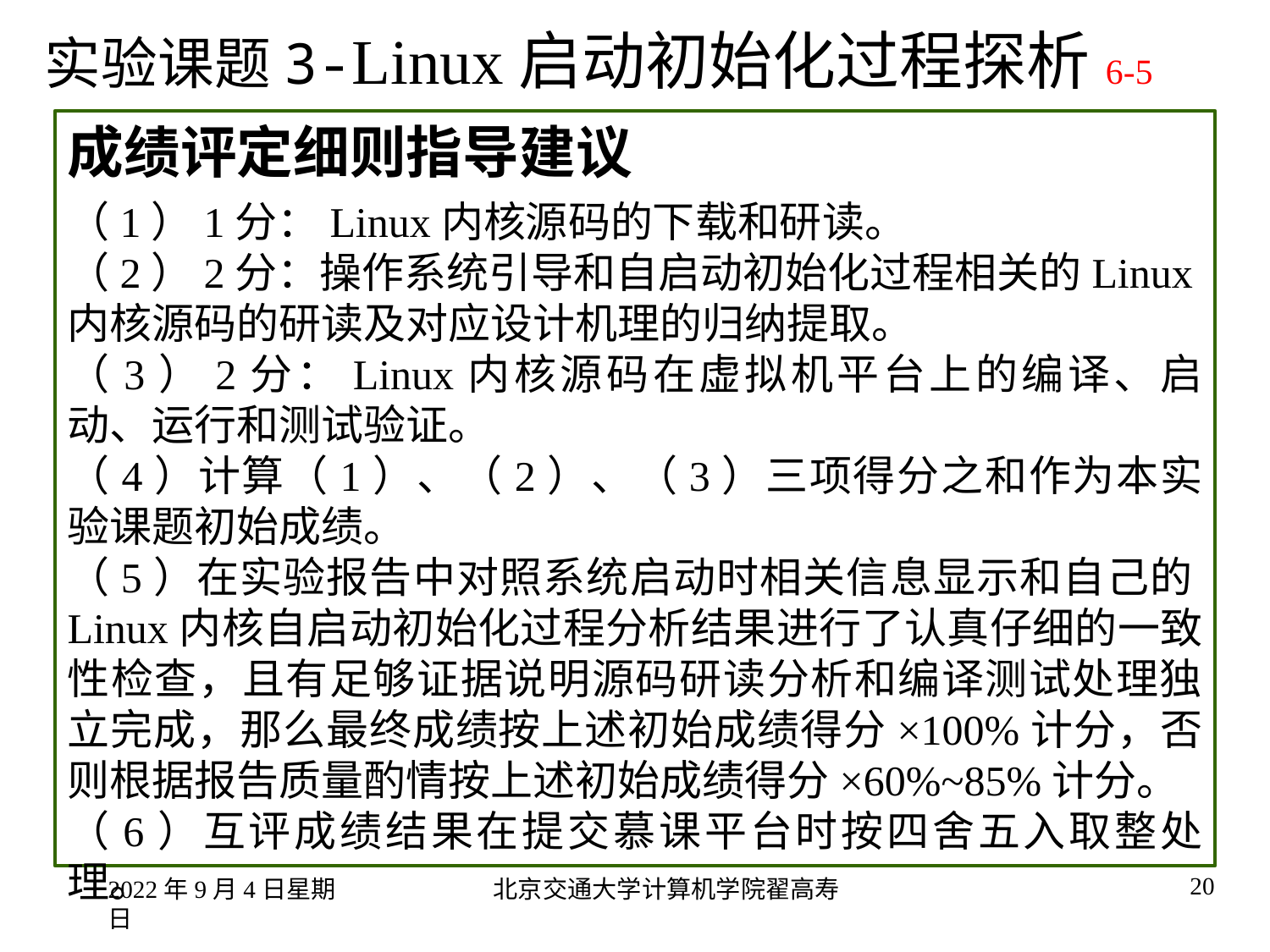

# 实验课题3-Linux启动初始化过程探析6-5
成绩评定细则指导建议
（1）1分：Linux内核源码的下载和研读。
（2）2分：操作系统引导和自启动初始化过程相关的Linux内核源码的研读及对应设计机理的归纳提取。
（3）2分：Linux内核源码在虚拟机平台上的编译、启动、运行和测试验证。
（4）计算（1）、（2）、（3）三项得分之和作为本实验课题初始成绩。
（5）在实验报告中对照系统启动时相关信息显示和自己的Linux内核自启动初始化过程分析结果进行了认真仔细的一致性检查，且有足够证据说明源码研读分析和编译测试处理独立完成，那么最终成绩按上述初始成绩得分×100%计分，否则根据报告质量酌情按上述初始成绩得分×60%~85%计分。
（6）互评成绩结果在提交慕课平台时按四舍五入取整处理。
2022年9月4日星期日
北京交通大学计算机学院翟高寿
20